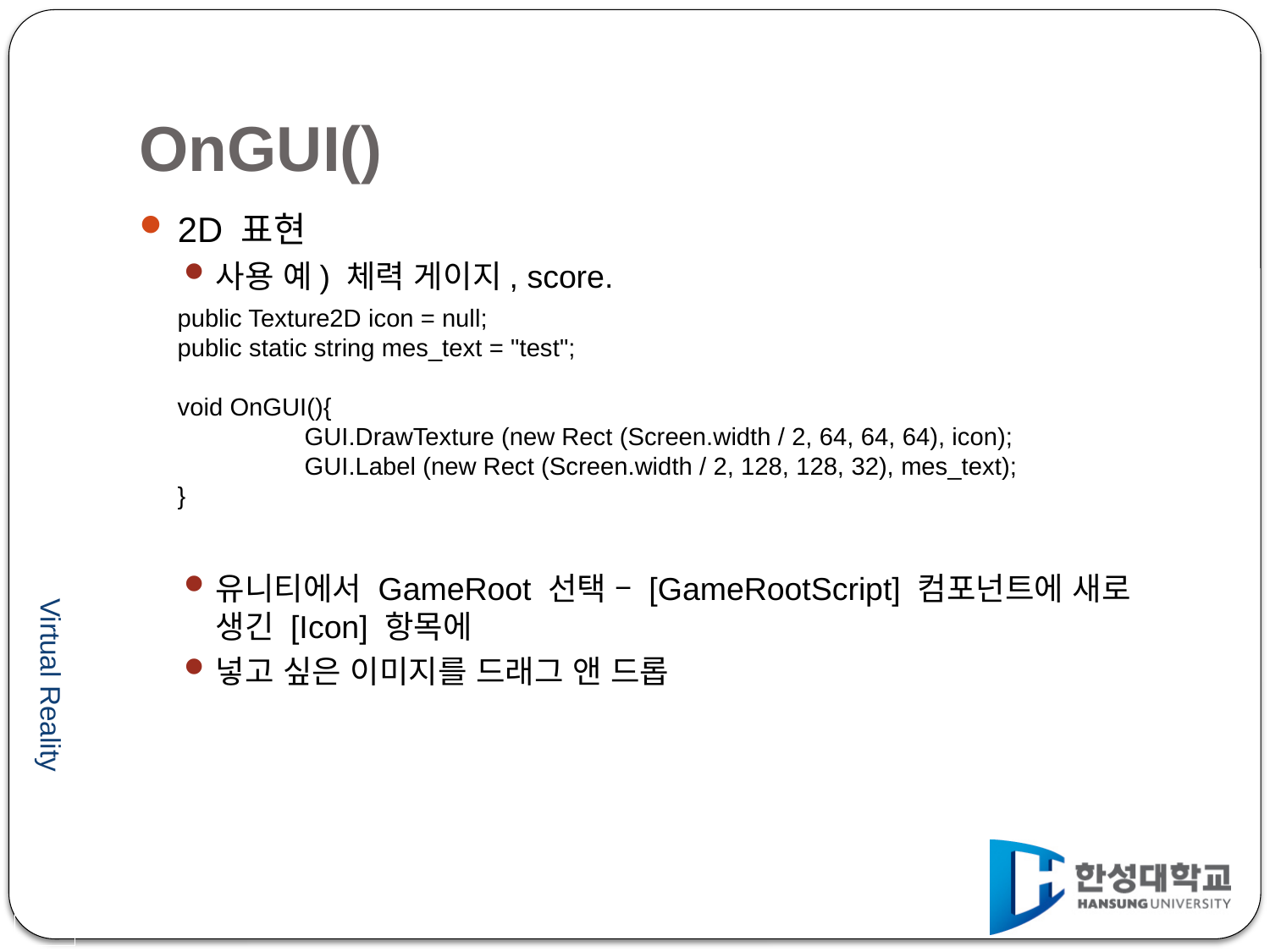

# OnGUI()
2D 표현
사용 예) 체력 게이지, score.

유니티에서 GameRoot 선택 – [GameRootScript] 컴포넌트에 새로 생긴 [Icon] 항목에
넣고 싶은 이미지를 드래그 앤 드롭

public Texture2D icon = null;
public static string mes_text = "test";

void OnGUI(){
	GUI.DrawTexture (new Rect (Screen.width / 2, 64, 64, 64), icon);
	GUI.Label (new Rect (Screen.width / 2, 128, 128, 32), mes_text);
}